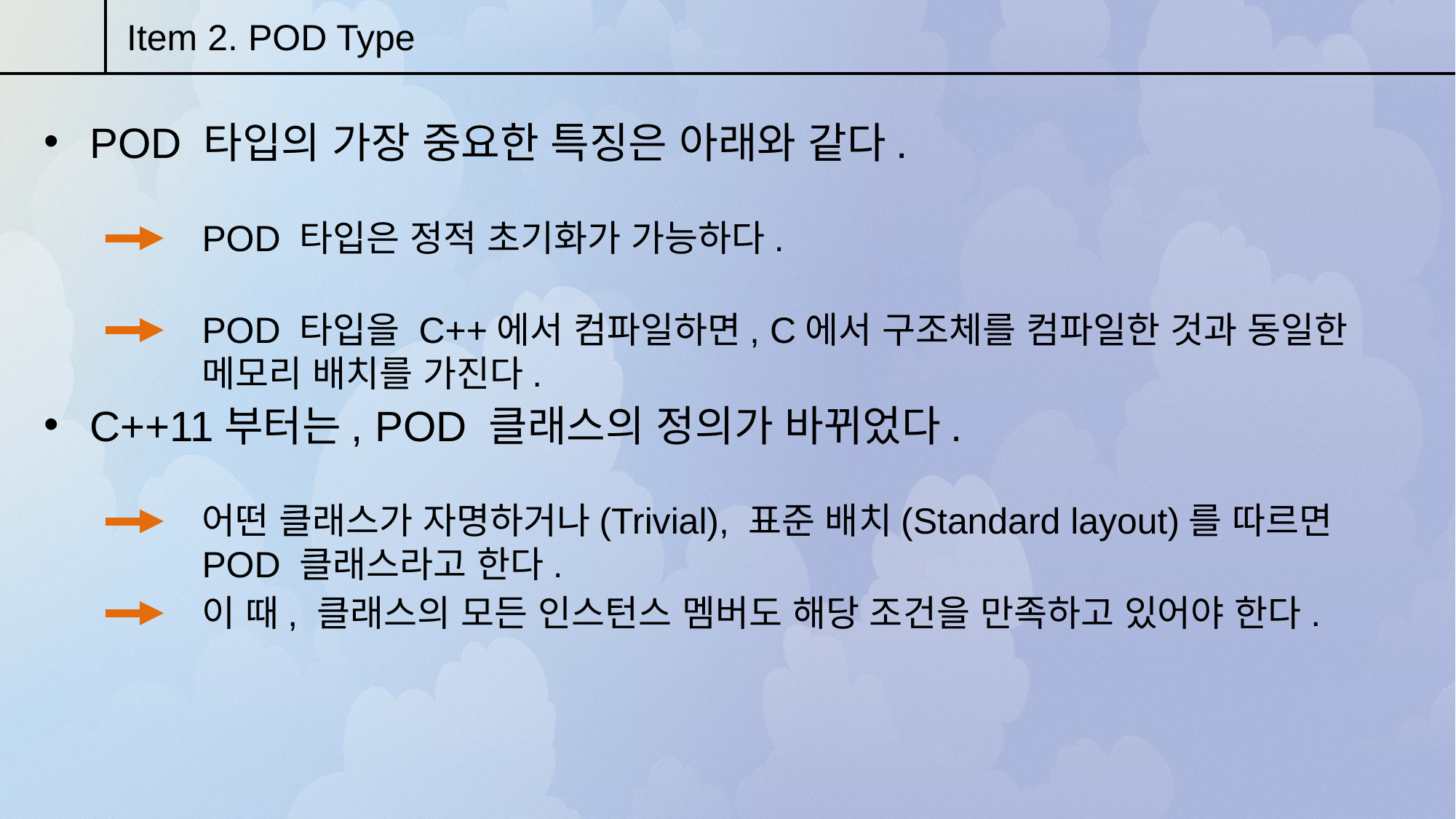

Item 2. POD Type
 POD 타입의 가장 중요한 특징은 아래와 같다.
POD 타입은 정적 초기화가 가능하다.
POD 타입을 C++에서 컴파일하면, C에서 구조체를 컴파일한 것과 동일한 메모리 배치를 가진다.
 C++11부터는, POD 클래스의 정의가 바뀌었다.
어떤 클래스가 자명하거나(Trivial), 표준 배치(Standard layout)를 따르면 POD 클래스라고 한다.
이 때, 클래스의 모든 인스턴스 멤버도 해당 조건을 만족하고 있어야 한다.